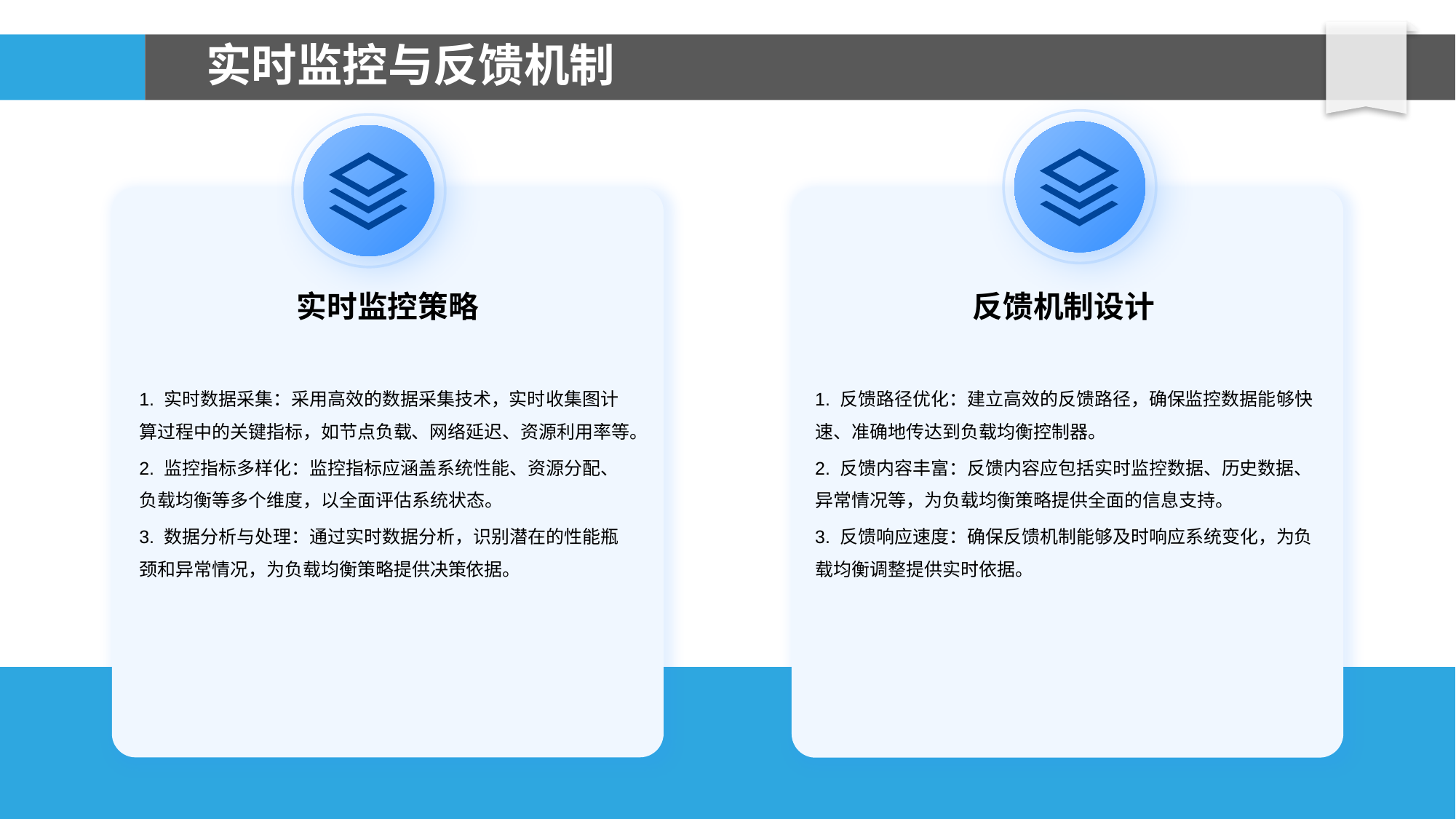

# 实时监控与反馈机制
反馈机制设计
实时监控策略
1. 实时数据采集：采用高效的数据采集技术，实时收集图计算过程中的关键指标，如节点负载、网络延迟、资源利用率等。
2. 监控指标多样化：监控指标应涵盖系统性能、资源分配、负载均衡等多个维度，以全面评估系统状态。
3. 数据分析与处理：通过实时数据分析，识别潜在的性能瓶颈和异常情况，为负载均衡策略提供决策依据。
1. 反馈路径优化：建立高效的反馈路径，确保监控数据能够快速、准确地传达到负载均衡控制器。
2. 反馈内容丰富：反馈内容应包括实时监控数据、历史数据、异常情况等，为负载均衡策略提供全面的信息支持。
3. 反馈响应速度：确保反馈机制能够及时响应系统变化，为负载均衡调整提供实时依据。